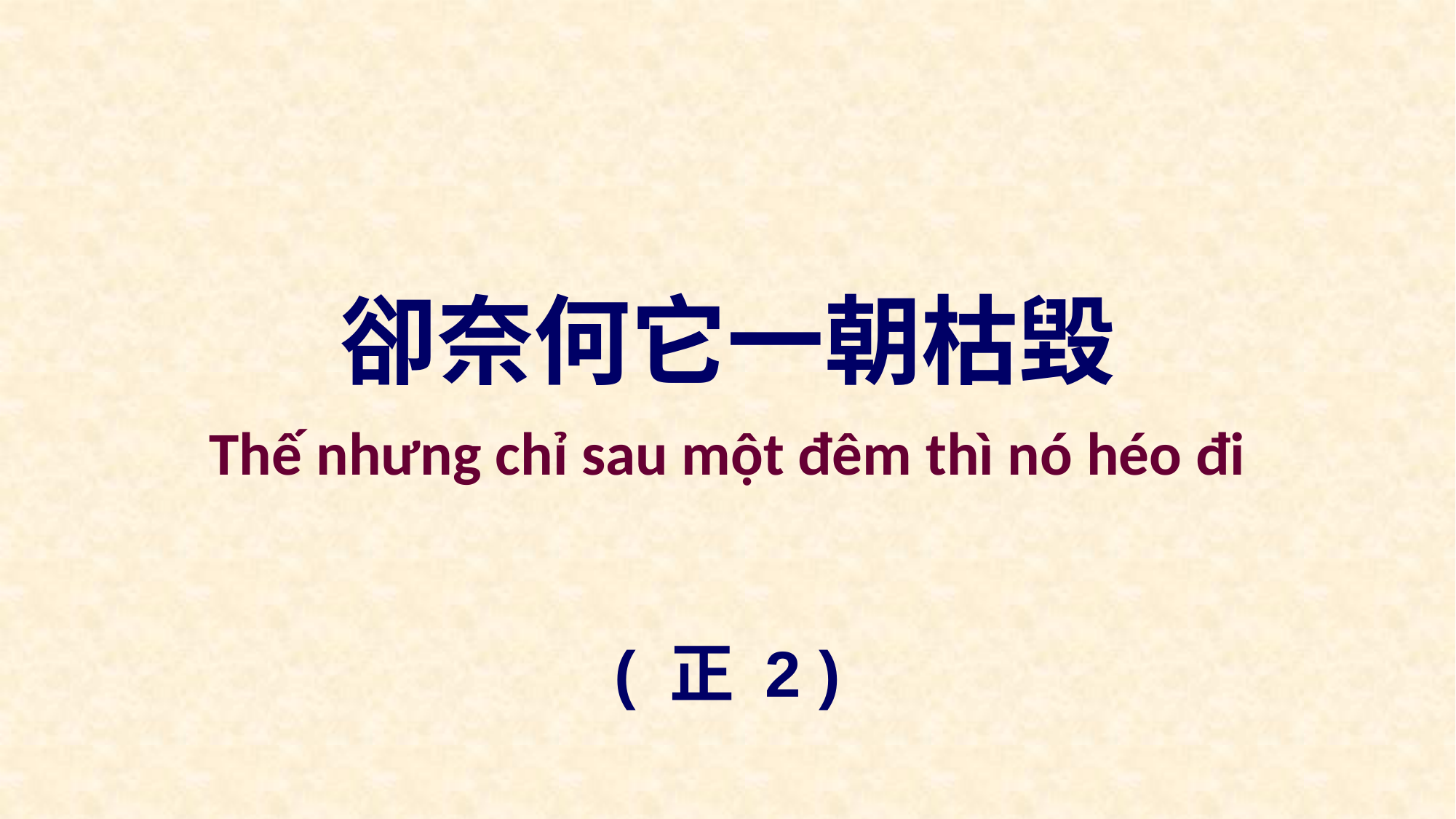

卻奈何它一朝枯毀
Thế nhưng chỉ sau một đêm thì nó héo đi
( 正 2 )